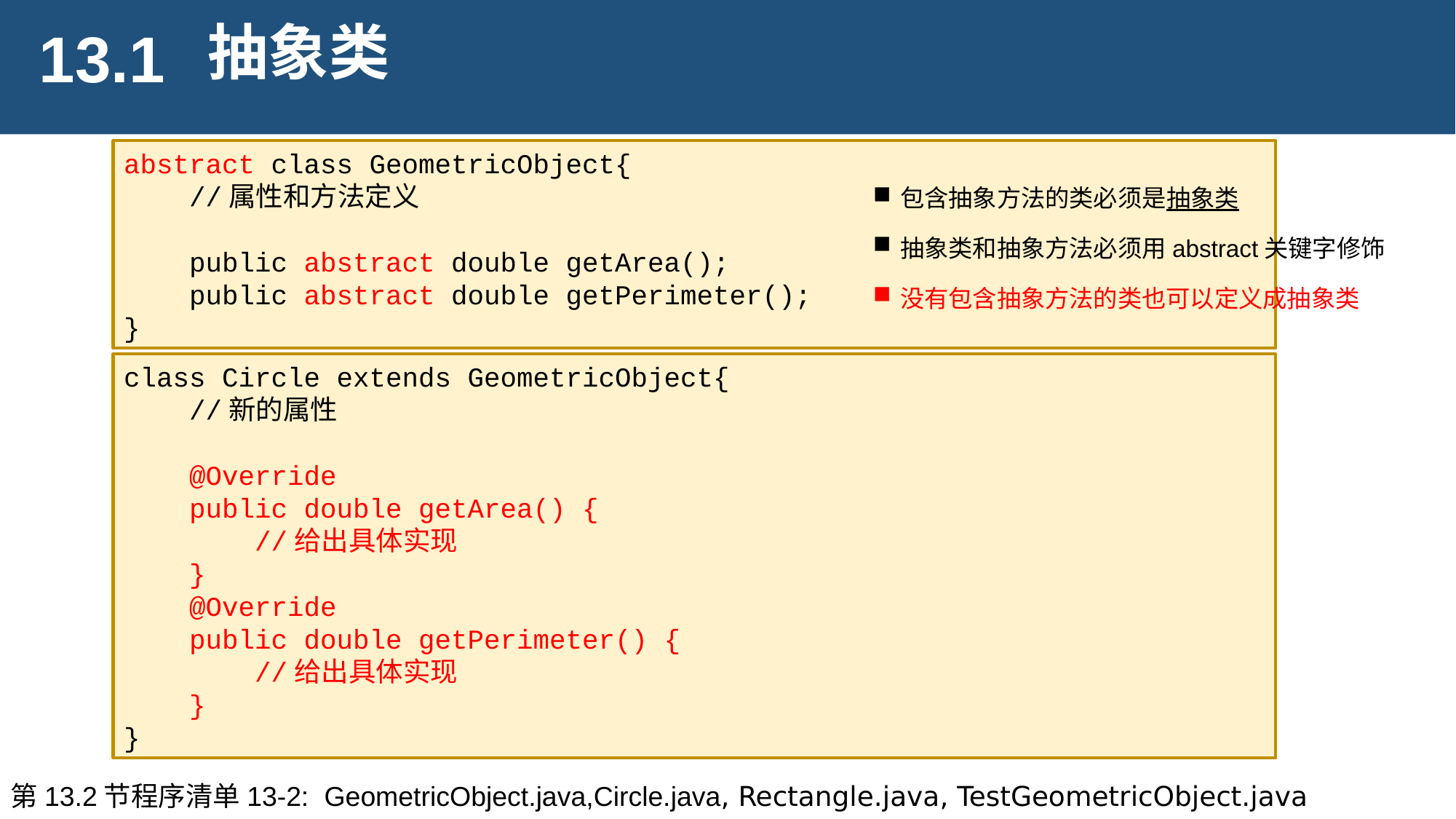

抽象类
13.1
abstract class GeometricObject{
    //属性和方法定义

    public abstract double getArea();
    public abstract double getPerimeter();
}
包含抽象方法的类必须是抽象类
抽象类和抽象方法必须用abstract关键字修饰
没有包含抽象方法的类也可以定义成抽象类
class Circle extends GeometricObject{
    //新的属性

    @Override
    public double getArea() {
        //给出具体实现
    }
    @Override
    public double getPerimeter() {
        //给出具体实现
    }
}
第13.2节程序清单13-2:  GeometricObject.java,Circle.java, Rectangle.java, TestGeometricObject.java